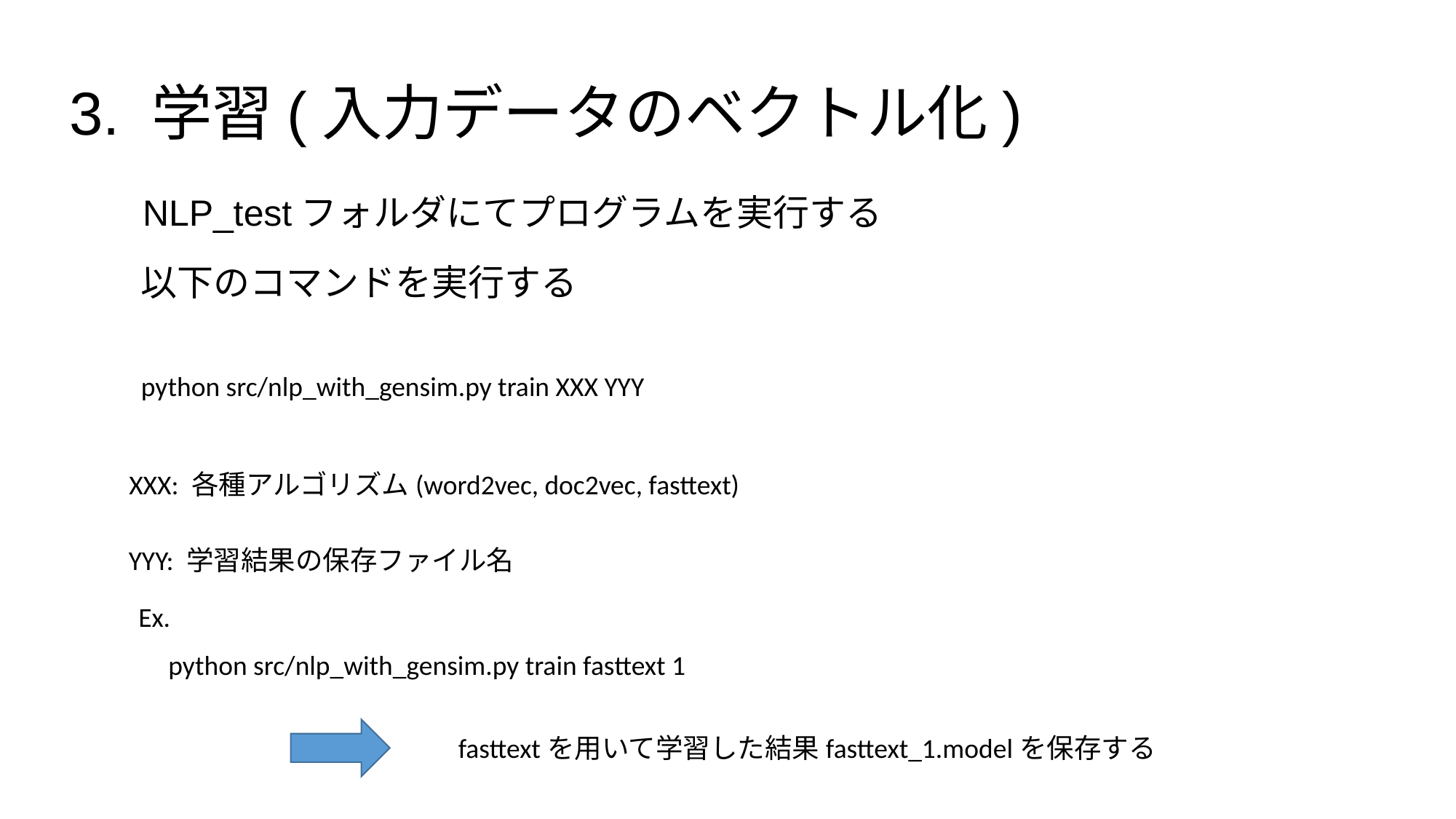

3. 学習(入力データのベクトル化)
NLP_testフォルダにてプログラムを実行する
以下のコマンドを実行する
python src/nlp_with_gensim.py train XXX YYY
XXX: 各種アルゴリズム(word2vec, doc2vec, fasttext)
YYY: 学習結果の保存ファイル名
Ex.
python src/nlp_with_gensim.py train fasttext 1

fasttextを用いて学習した結果fasttext_1.modelを保存する